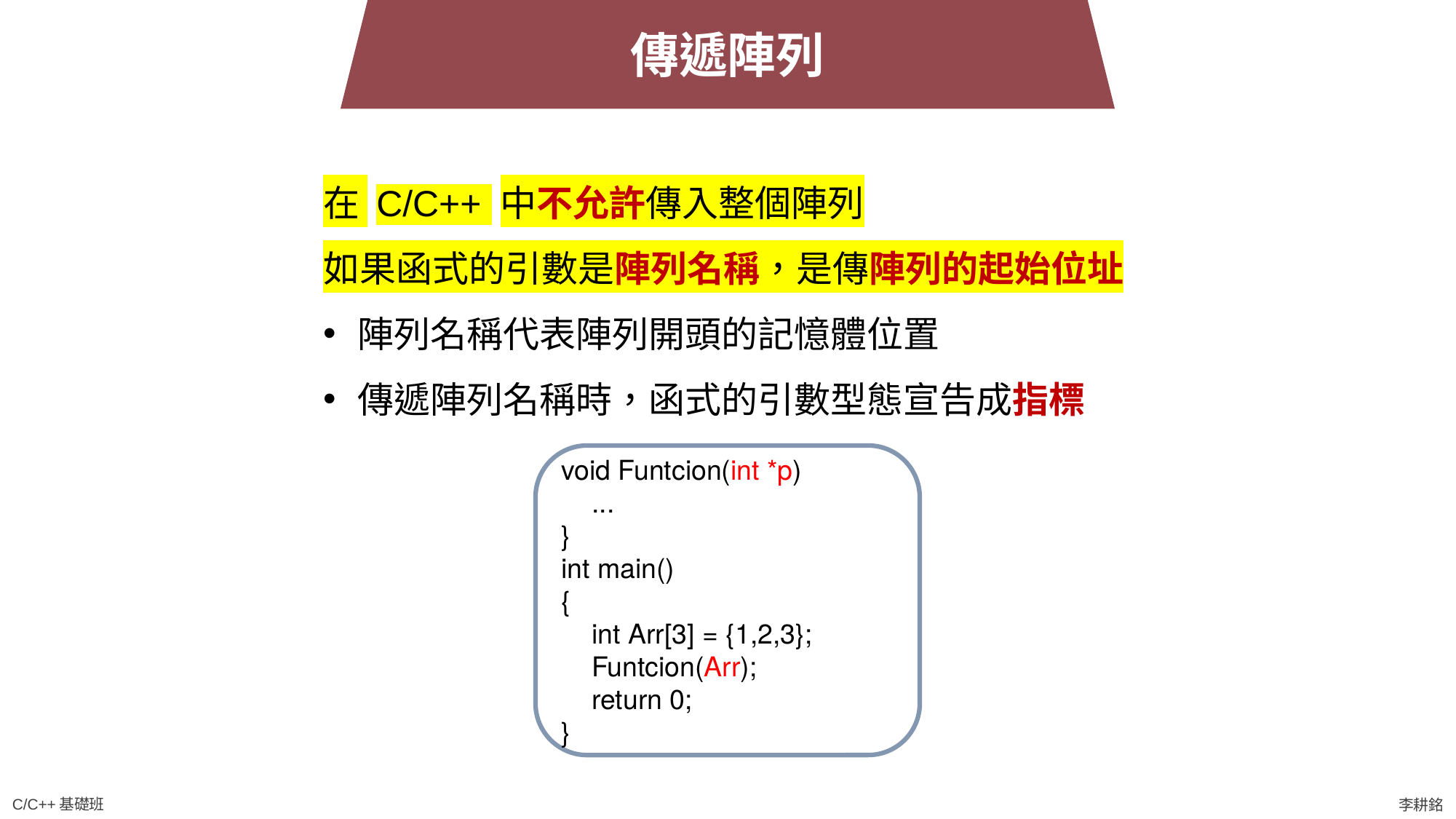

傳遞陣列
在 C/C++ 中不允許傳入整個陣列
如果函式的引數是陣列名稱，是傳陣列的起始位址
陣列名稱代表陣列開頭的記憶體位置
傳遞陣列名稱時，函式的引數型態宣告成指標
void Funtcion(int *p)
    ...
}
int main()
{
    int Arr[3] = {1,2,3};
    Funtcion(Arr);
    return 0;
}
C/C++基礎班
李耕銘